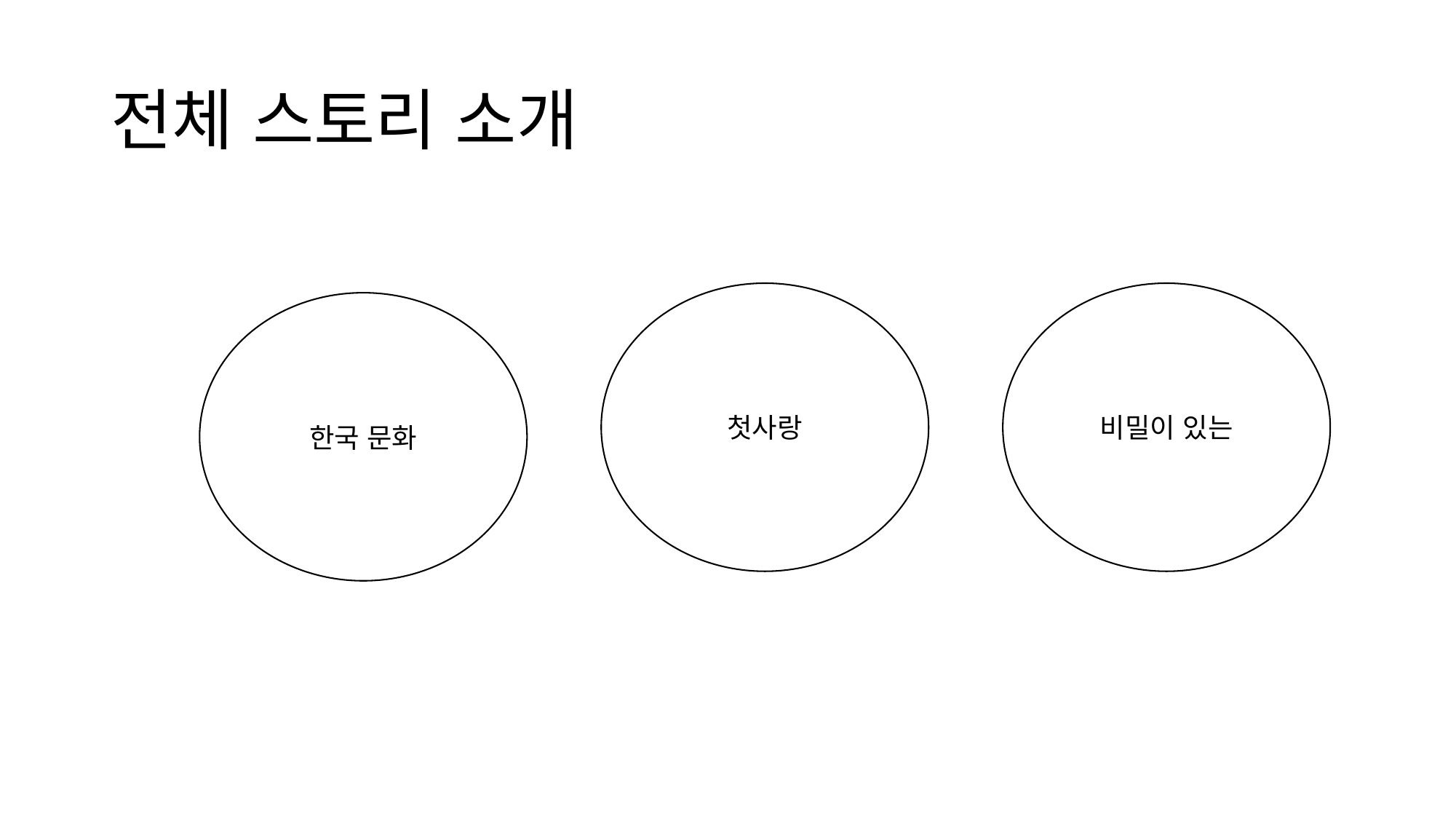

# 전체 스토리 소개
첫사랑
비밀이 있는
한국 문화